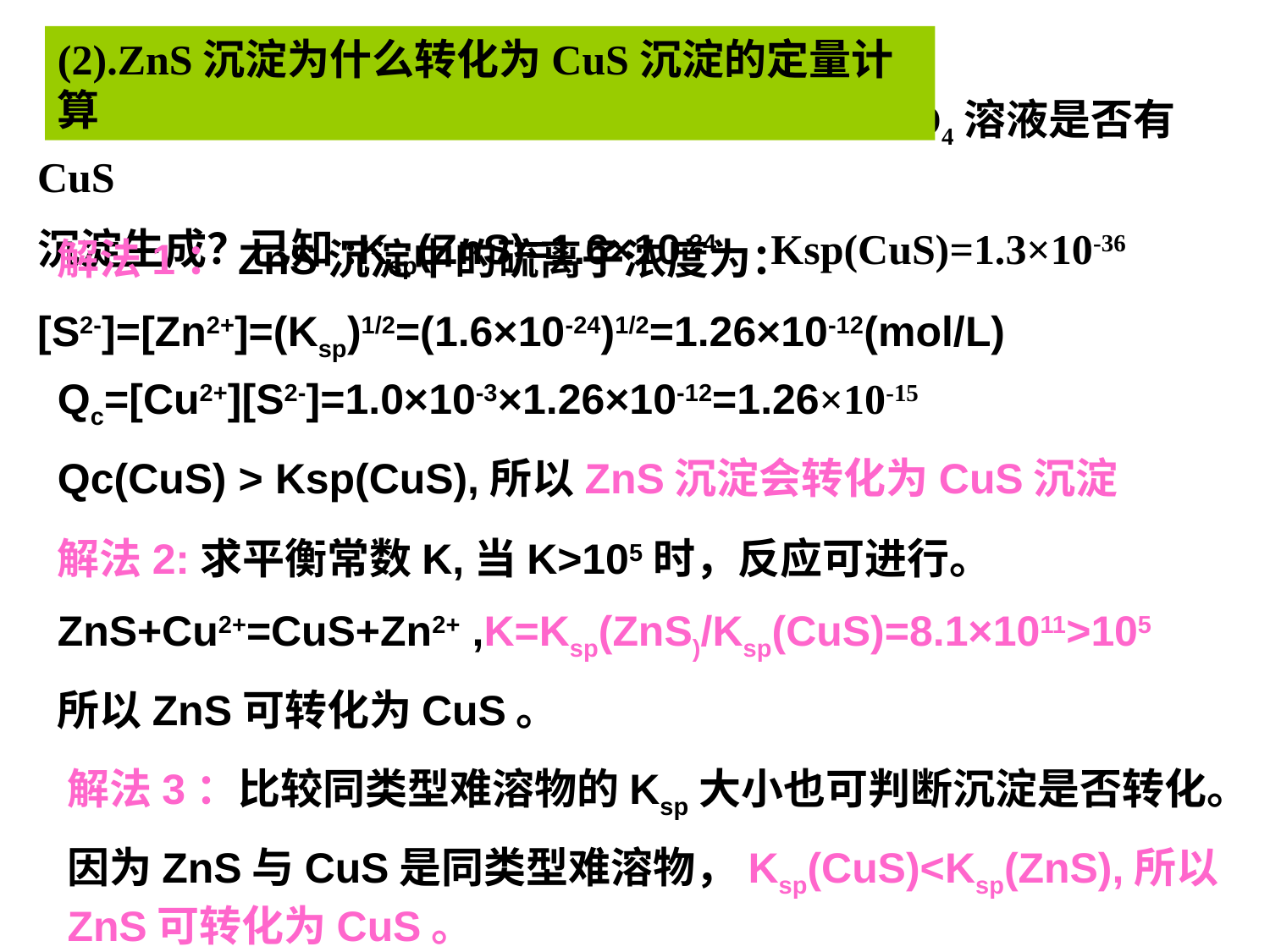

(2).ZnS沉淀为什么转化为CuS沉淀的定量计算

 例：在ZnS沉淀加入10mL0.001mol/L的CuSO4溶液是否有CuS
沉淀生成？已知:Ksp(ZnS)=1.6×10-24        Ksp(CuS)=1.3×10-36
 解法1：ZnS沉淀中的硫离子浓度为：
[S2-]=[Zn2+]=(Ksp)1/2=(1.6×10-24)1/2=1.26×10-12(mol/L)
Qc=[Cu2+][S2-]=1.0×10-3×1.26×10-12=1.26×10-15
Qc(CuS) > Ksp(CuS),所以ZnS沉淀会转化为CuS沉淀
解法2:求平衡常数K,当K>105时，反应可进行。
ZnS+Cu2+=CuS+Zn2+ ,K=Ksp(ZnS)/Ksp(CuS)=8.1×1011>105
所以ZnS可转化为CuS。
解法3：比较同类型难溶物的Ksp大小也可判断沉淀是否转化。
因为ZnS与CuS是同类型难溶物，Ksp(CuS)<Ksp(ZnS),所以ZnS可转化为CuS。